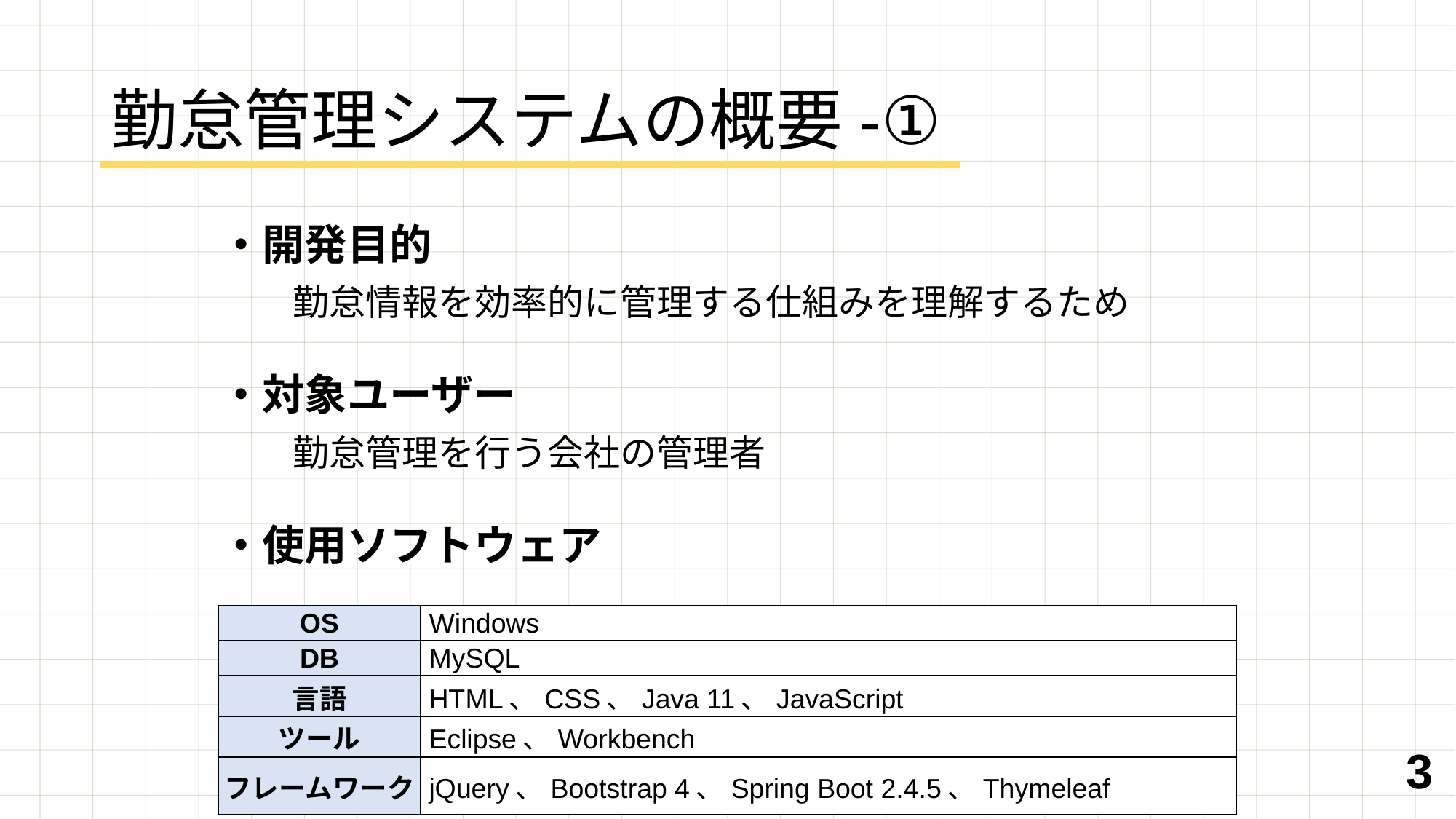

# 勤怠管理システムの概要-①
	・開発目的
	　　勤怠情報を効率的に管理する仕組みを理解するため

	・対象ユーザー
	　　勤怠管理を行う会社の管理者

	・使用ソフトウェア

| OS | Windows |
| --- | --- |
| DB | MySQL |
| 言語 | HTML、CSS、Java 11、JavaScript |
| ツール | Eclipse、Workbench |
| フレームワーク | jQuery、Bootstrap 4、Spring Boot 2.4.5、Thymeleaf |